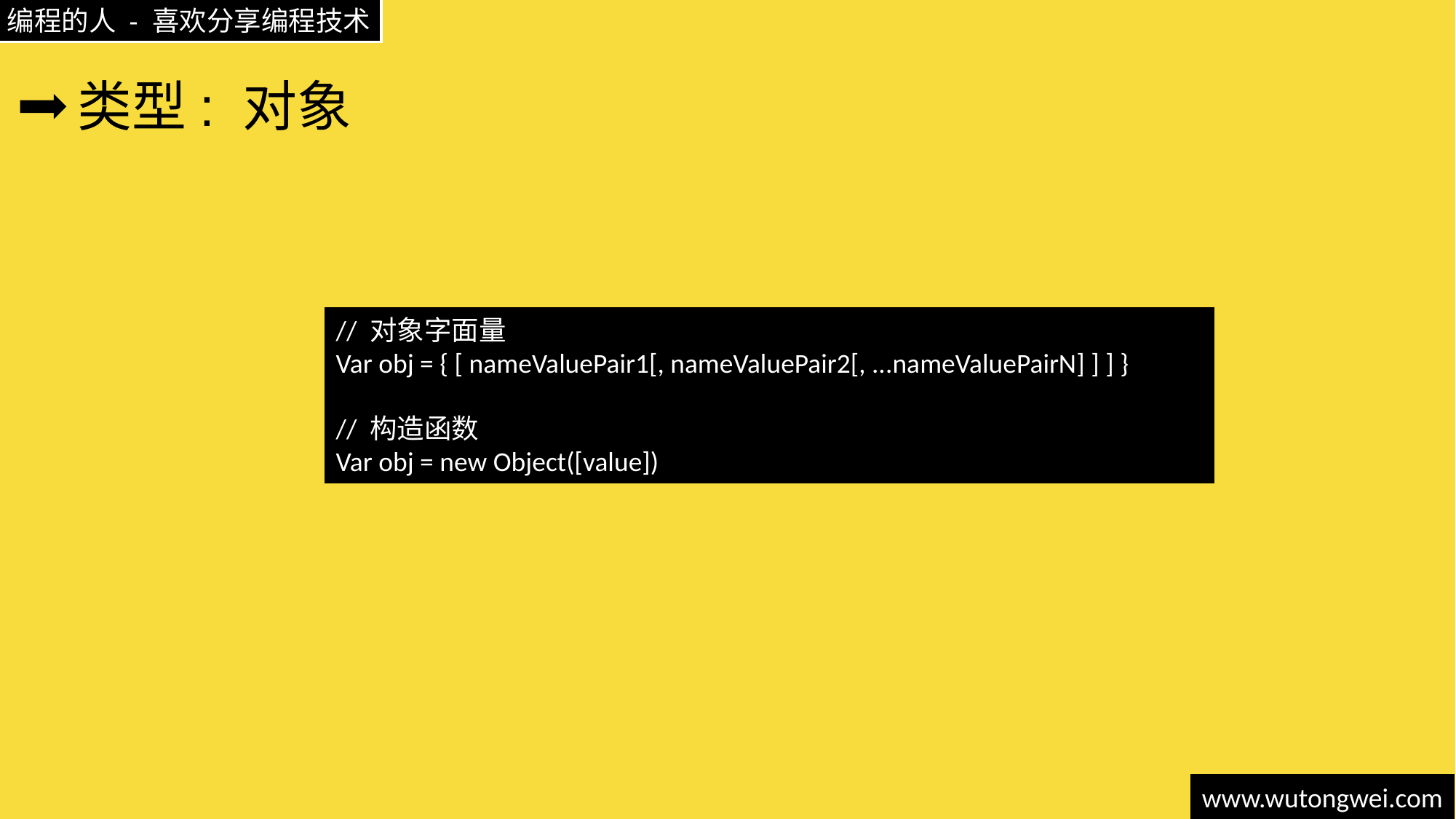

# 类型: 对象
// 对象字面量
Var obj = { [ nameValuePair1[, nameValuePair2[, ...nameValuePairN] ] ] }

// 构造函数
Var obj = new Object([value])